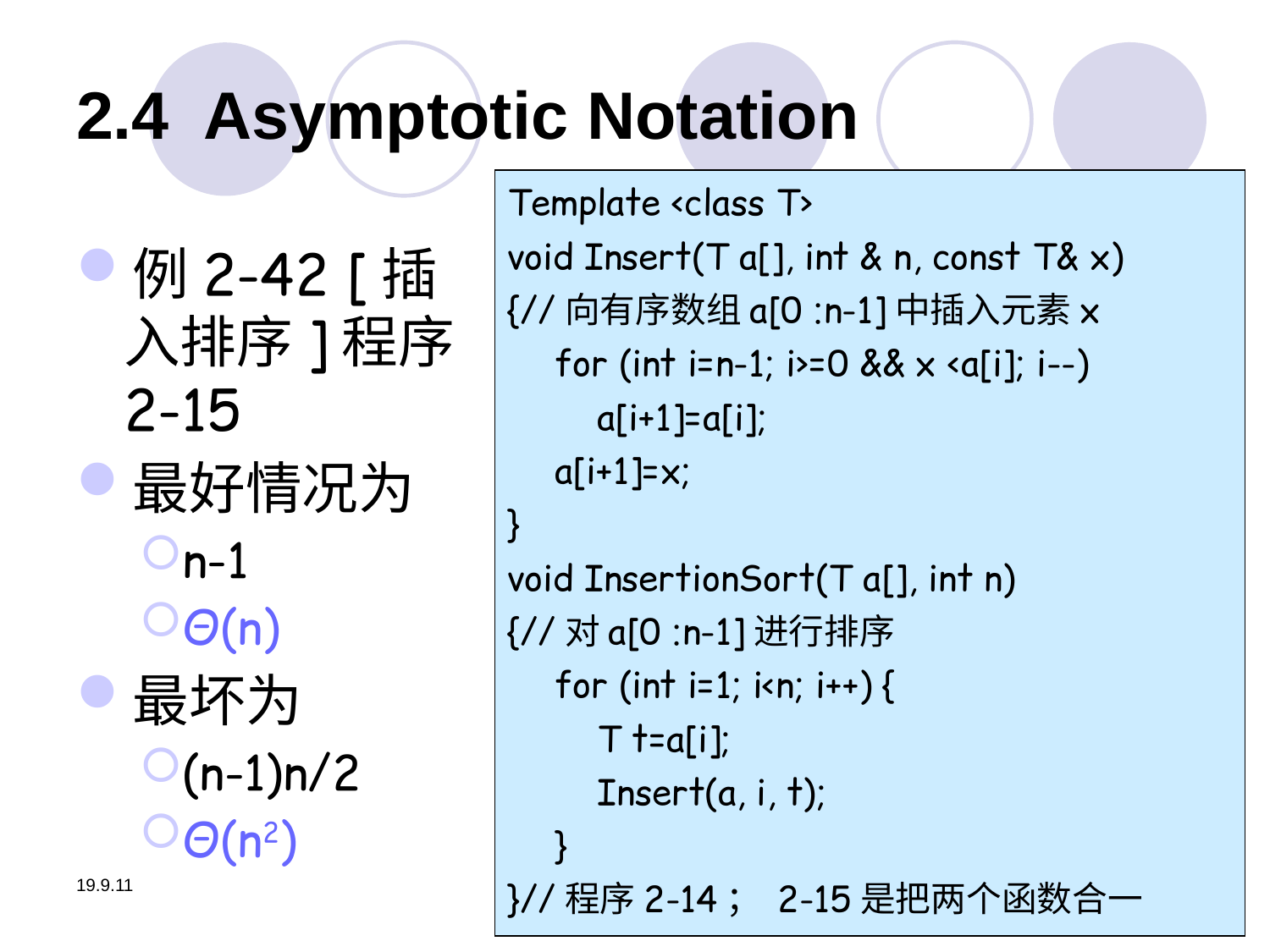

# 2.4	Asymptotic Notation
Template <class T>
void Insert(T a[], int & n, const T& x)
{//向有序数组a[0 :n-1]中插入元素x
	for (int i=n-1; i>=0 && x <a[i]; i--)
	    a[i+1]=a[i];
	a[i+1]=x;
}
void InsertionSort(T a[], int n)
{//对a[0 :n-1]进行排序
	for (int i=1; i<n; i++) {
	    T t=a[i];
	    Insert(a, i, t);
	}
}//程序2-14； 2-15是把两个函数合一
例2-42 [插入排序]程序2-15
最好情况为
n-1
Θ(n)
最坏为
(n-1)n/2
Θ(n2)
19.9.11
65